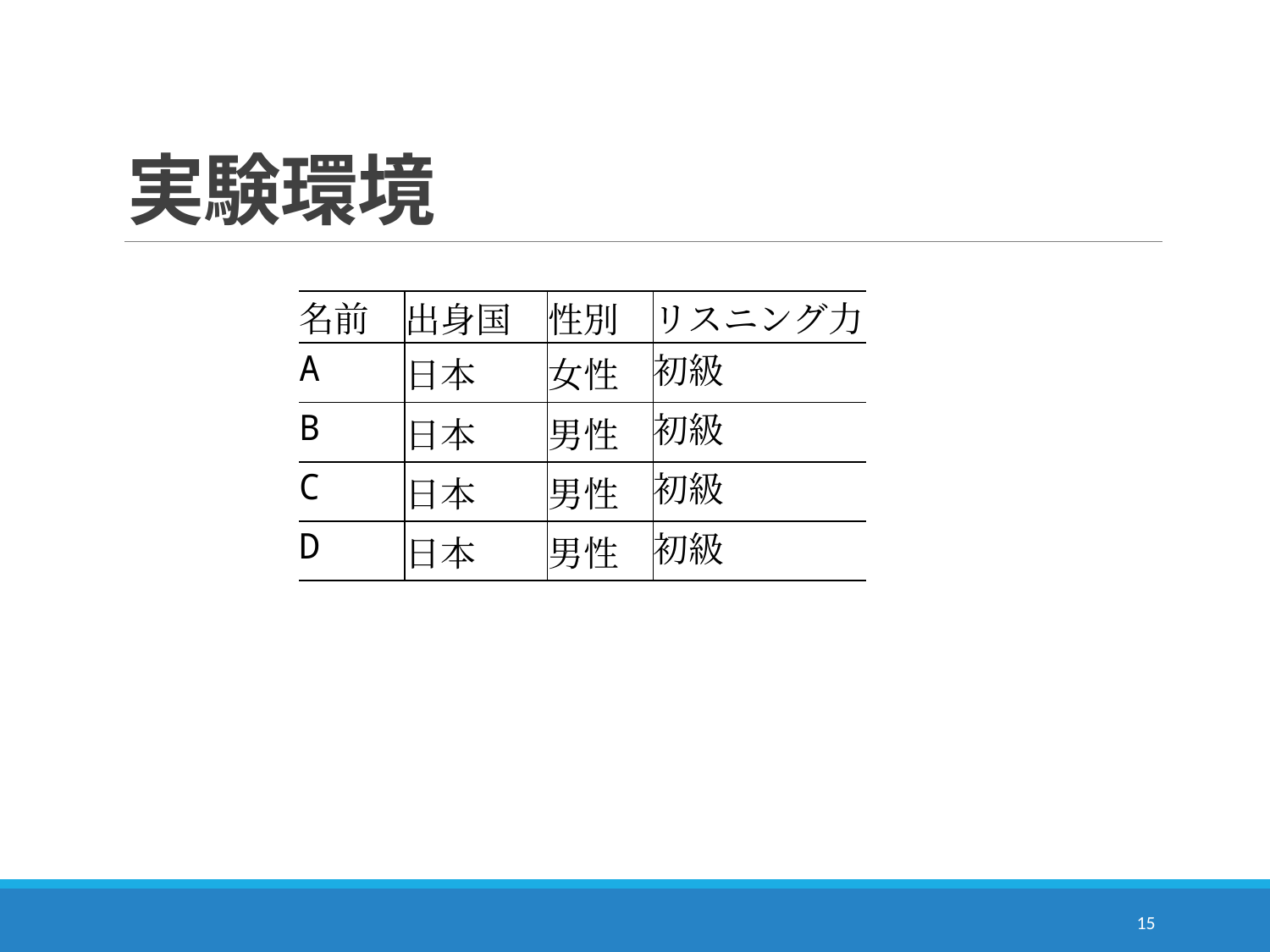

# 実験環境
| 名前 | 出身国 | 性別 | リスニング力 |
| --- | --- | --- | --- |
| A | 日本 | 女性 | 初級 |
| B | 日本 | 男性 | 初級 |
| C | 日本 | 男性 | 初級 |
| D | 日本 | 男性 | 初級 |

15